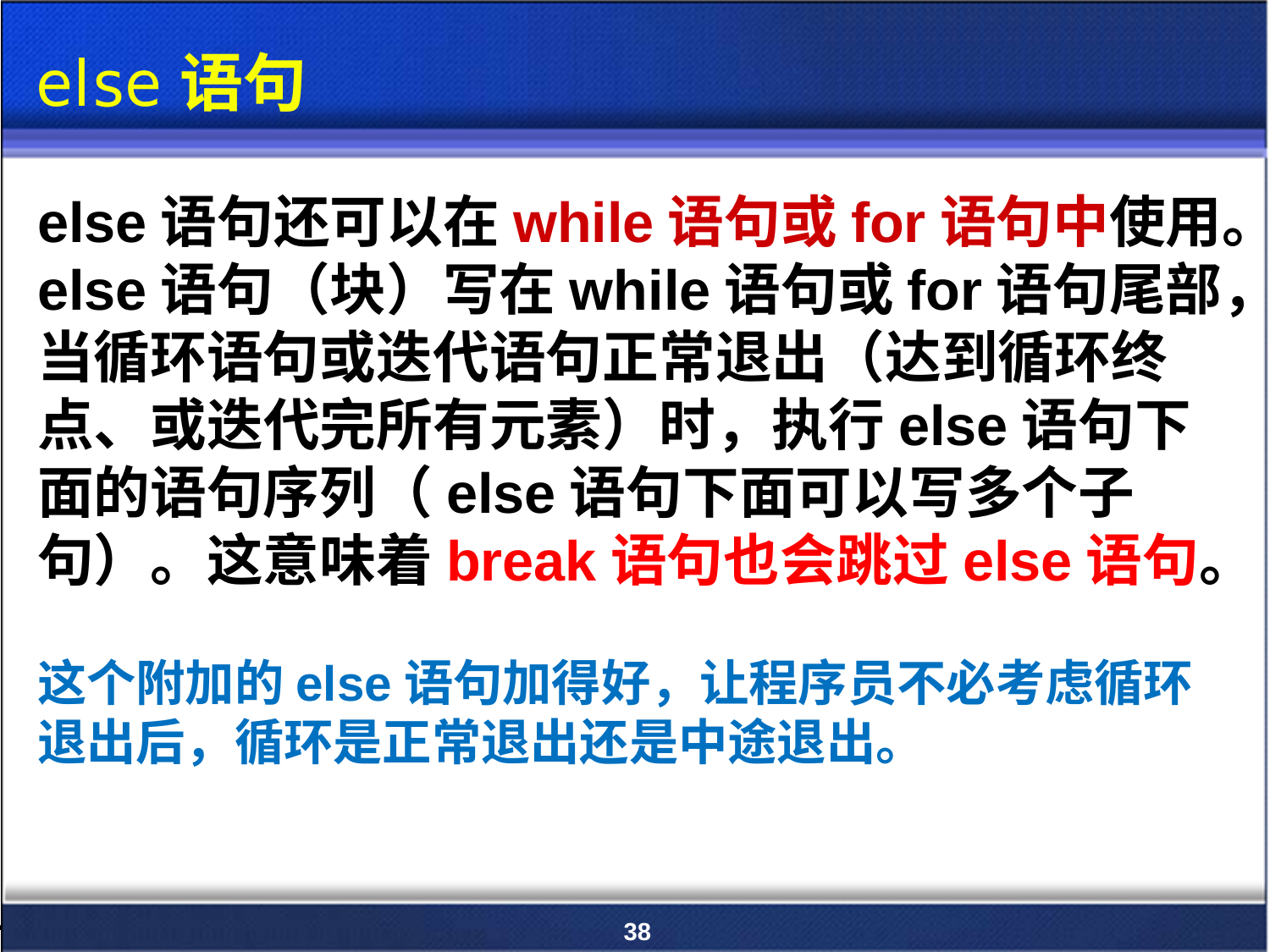

else语句

else语句还可以在while语句或for语句中使用。else语句（块）写在while语句或for语句尾部，当循环语句或迭代语句正常退出（达到循环终点、或迭代完所有元素）时，执行else语句下面的语句序列（else语句下面可以写多个子句）。这意味着break语句也会跳过else语句。

这个附加的else语句加得好，让程序员不必考虑循环退出后，循环是正常退出还是中途退出。
38